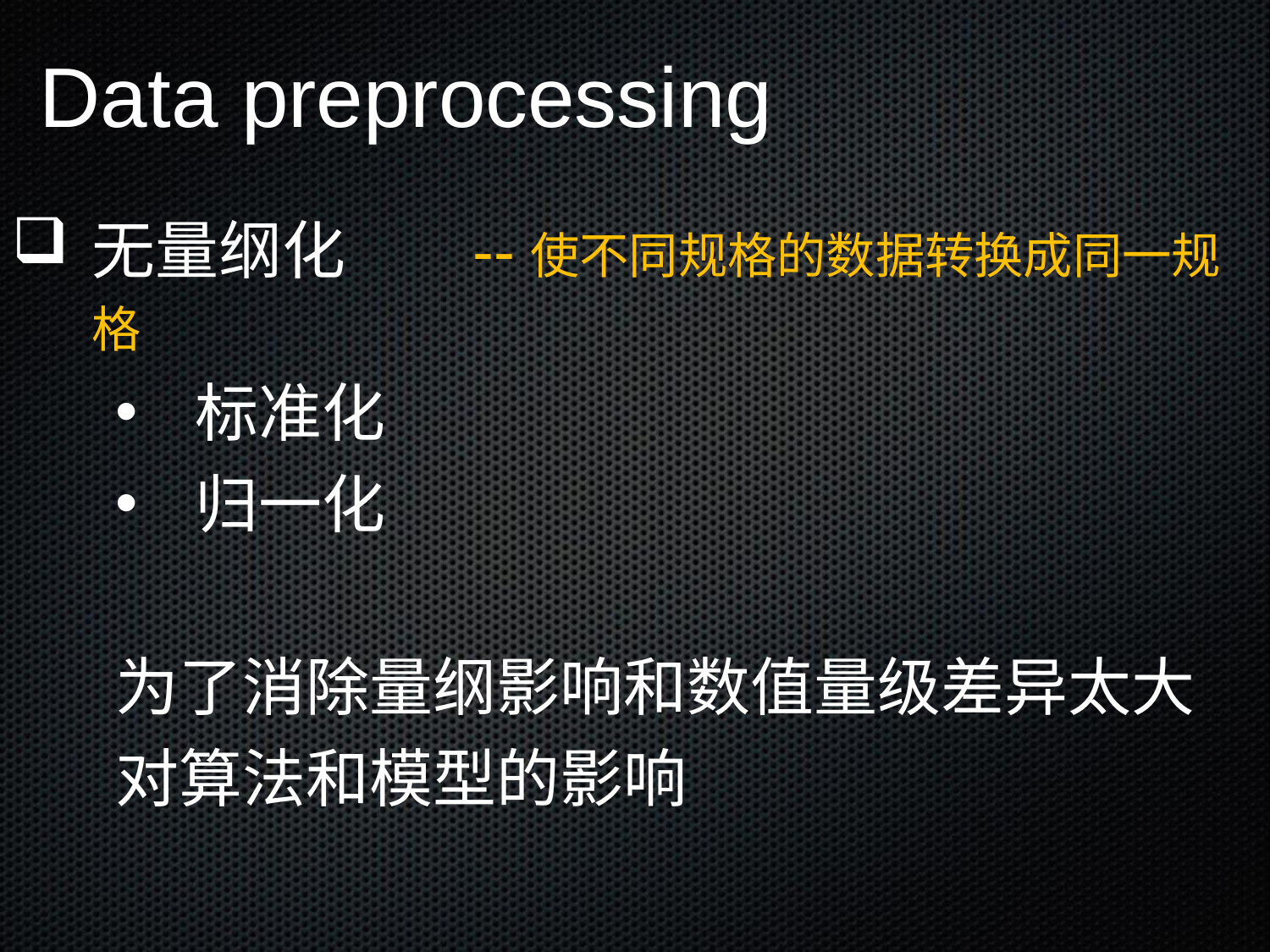

Data preprocessing
无量纲化	--使不同规格的数据转换成同一规格
标准化
归一化

为了消除量纲影响和数值量级差异太大对算法和模型的影响